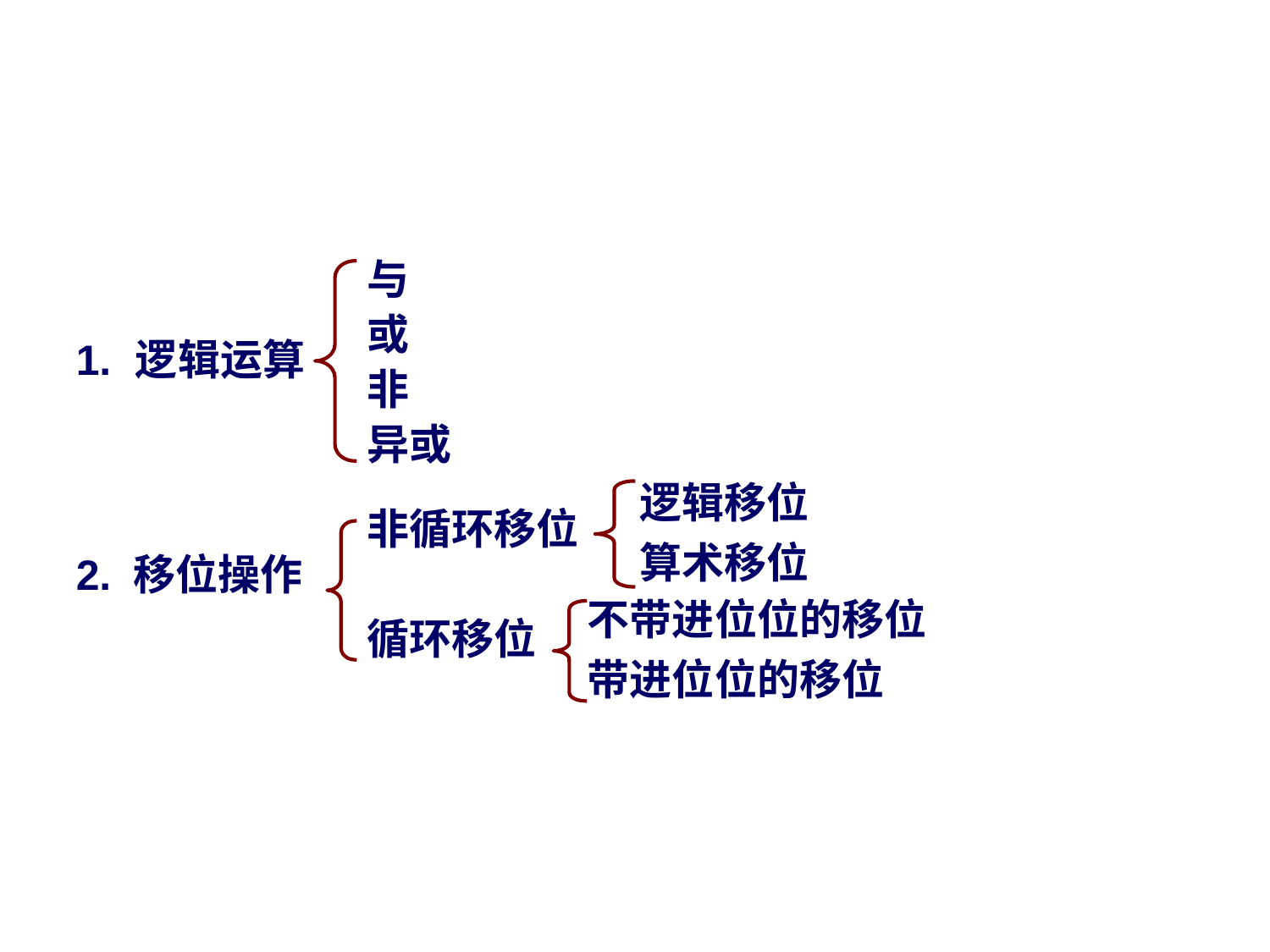

# 三、逻辑运算和移位类

1. 逻辑运算

2. 移位操作
与
或
非
异或

逻辑移位
算术移位

非循环移位

循环移位

不带进位位的移位
带进位位的移位